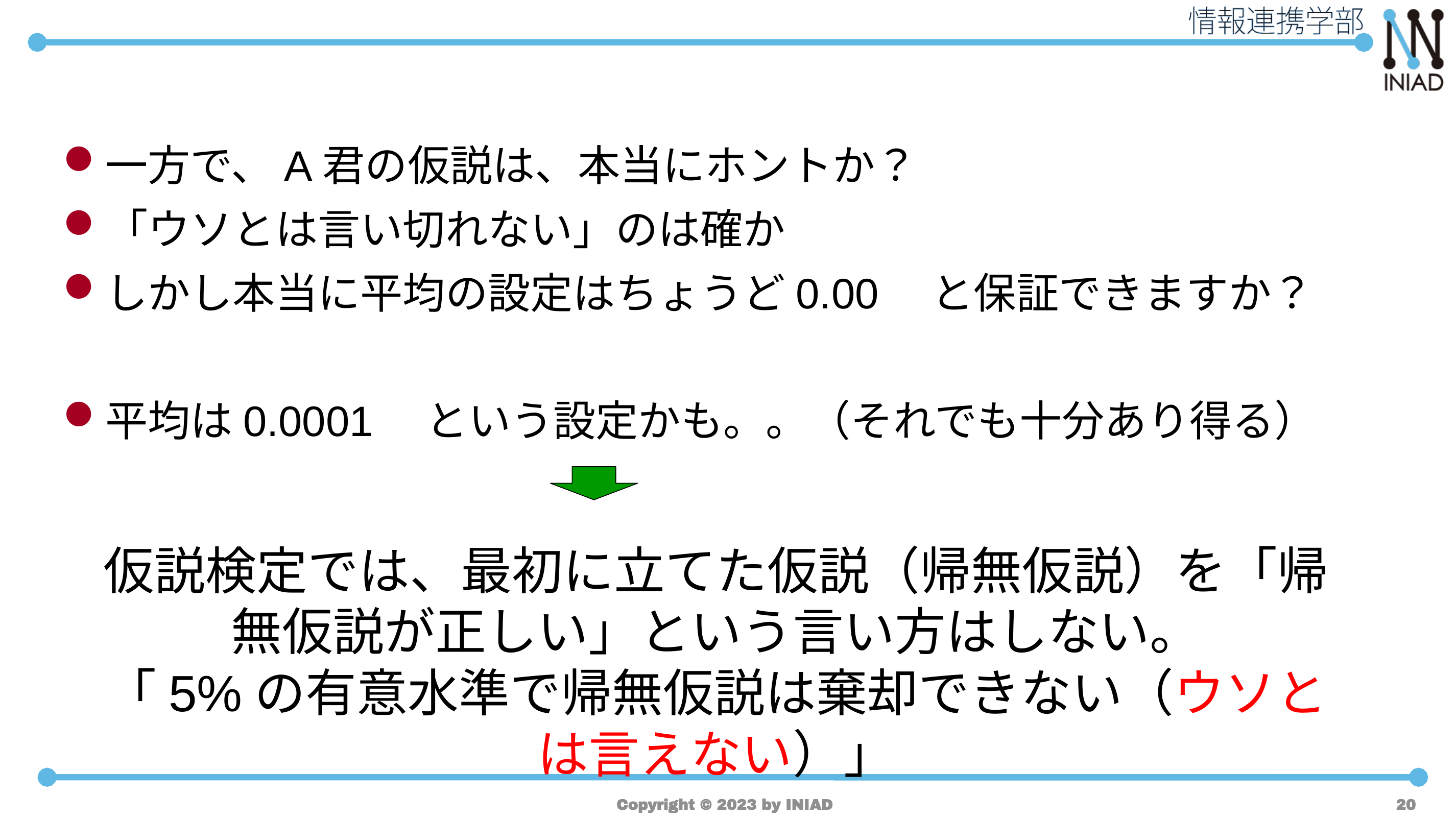

#
一方で、A君の仮説は、本当にホントか？
「ウソとは言い切れない」のは確か
しかし本当に平均の設定はちょうど0.00　と保証できますか？

平均は0.0001　という設定かも。。（それでも十分あり得る）

仮説検定では、最初に立てた仮説（帰無仮説）を「帰無仮説が正しい」という言い方はしない。
「5%の有意水準で帰無仮説は棄却できない（ウソとは言えない）」
Copyright © 2023 by INIAD
20